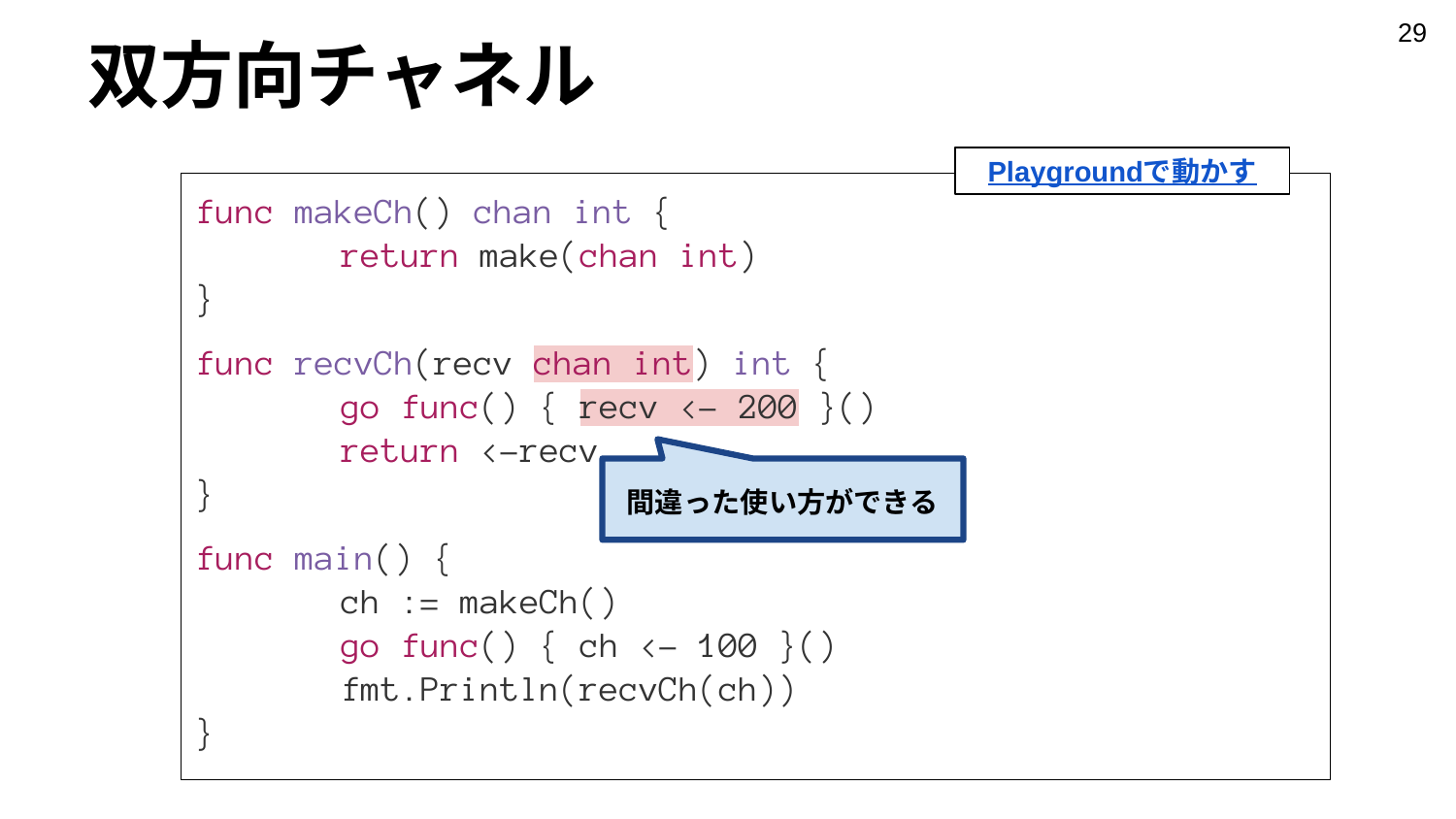

29
# 双方向チャネル
Playgroundで動かす
func makeCh() chan int {
	return make(chan int)
}
func recvCh(recv chan int) int {
	go func() { recv <- 200 }()
	return <-recv
}
func main() {
	ch := makeCh()
	go func() { ch <- 100 }()
	fmt.Println(recvCh(ch))
}
間違った使い方ができる